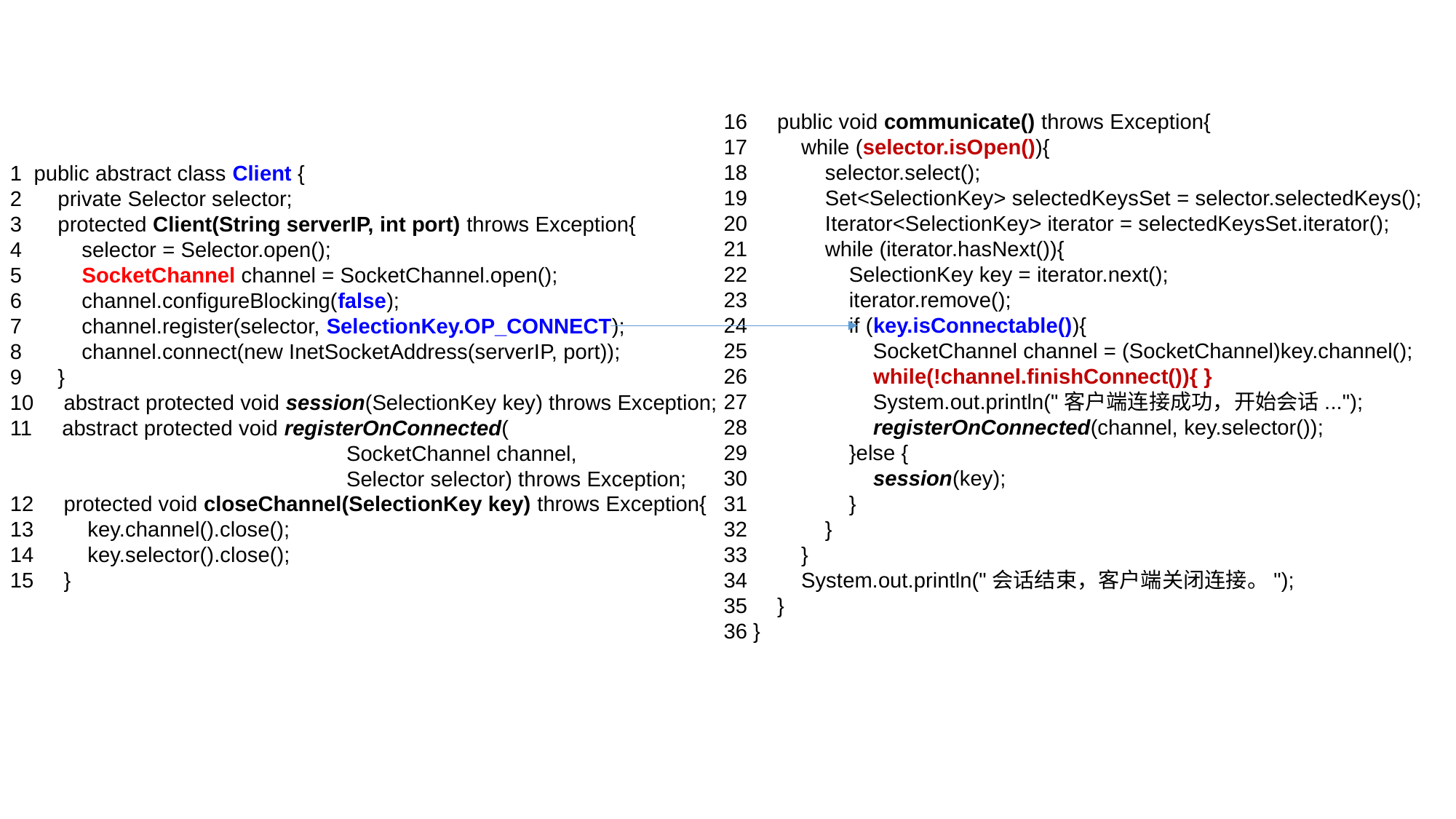

16     public void communicate() throws Exception{
17         while (selector.isOpen()){
18             selector.select();
19             Set<SelectionKey> selectedKeysSet = selector.selectedKeys();
20             Iterator<SelectionKey> iterator = selectedKeysSet.iterator();
21             while (iterator.hasNext()){
22                 SelectionKey key = iterator.next();
23                 iterator.remove();
24                 if (key.isConnectable()){
25                     SocketChannel channel = (SocketChannel)key.channel();
26                     while(!channel.finishConnect()){ }
27                     System.out.println("客户端连接成功，开始会话...");
28                     registerOnConnected(channel, key.selector());
29                 }else {
30                     session(key);
31                 }
32             }
33         }
34         System.out.println("会话结束，客户端关闭连接。");
35     }
36 }
1  public abstract class Client {
2      private Selector selector;
3      protected Client(String serverIP, int port) throws Exception{
4          selector = Selector.open();
5          SocketChannel channel = SocketChannel.open();
6          channel.configureBlocking(false);
7          channel.register(selector, SelectionKey.OP_CONNECT);
8          channel.connect(new InetSocketAddress(serverIP, port));
9      }
10     abstract protected void session(SelectionKey key) throws Exception;
11     abstract protected void registerOnConnected(
                                                        SocketChannel channel,
                                                        Selector selector) throws Exception;
12     protected void closeChannel(SelectionKey key) throws Exception{
13         key.channel().close();
14         key.selector().close();
15     }